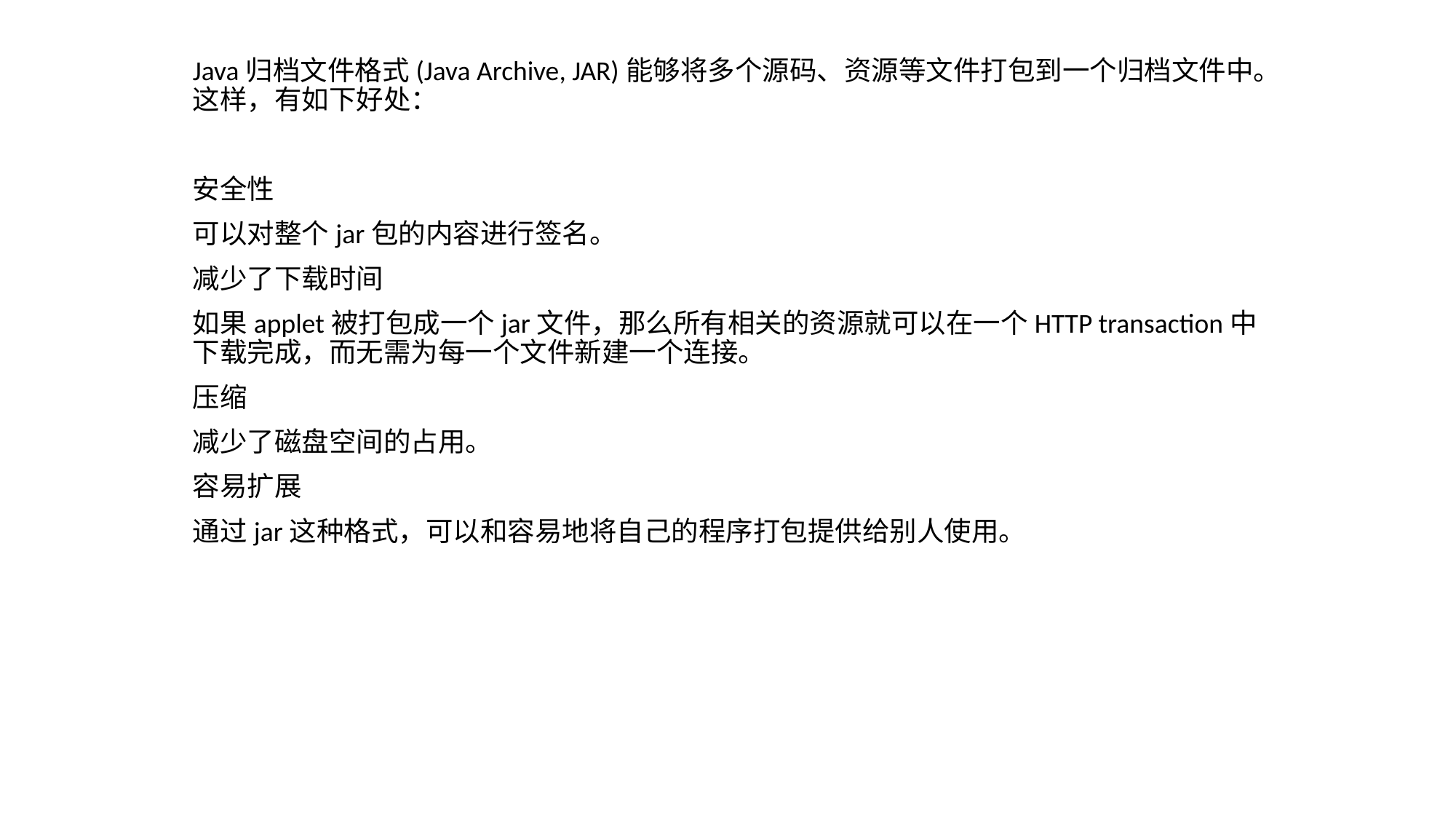

Java归档文件格式(Java Archive, JAR)能够将多个源码、资源等文件打包到一个归档文件中。这样，有如下好处：

安全性
可以对整个jar包的内容进行签名。
减少了下载时间
如果applet被打包成一个jar文件，那么所有相关的资源就可以在一个HTTP transaction中下载完成，而无需为每一个文件新建一个连接。
压缩
减少了磁盘空间的占用。
容易扩展
通过jar这种格式，可以和容易地将自己的程序打包提供给别人使用。